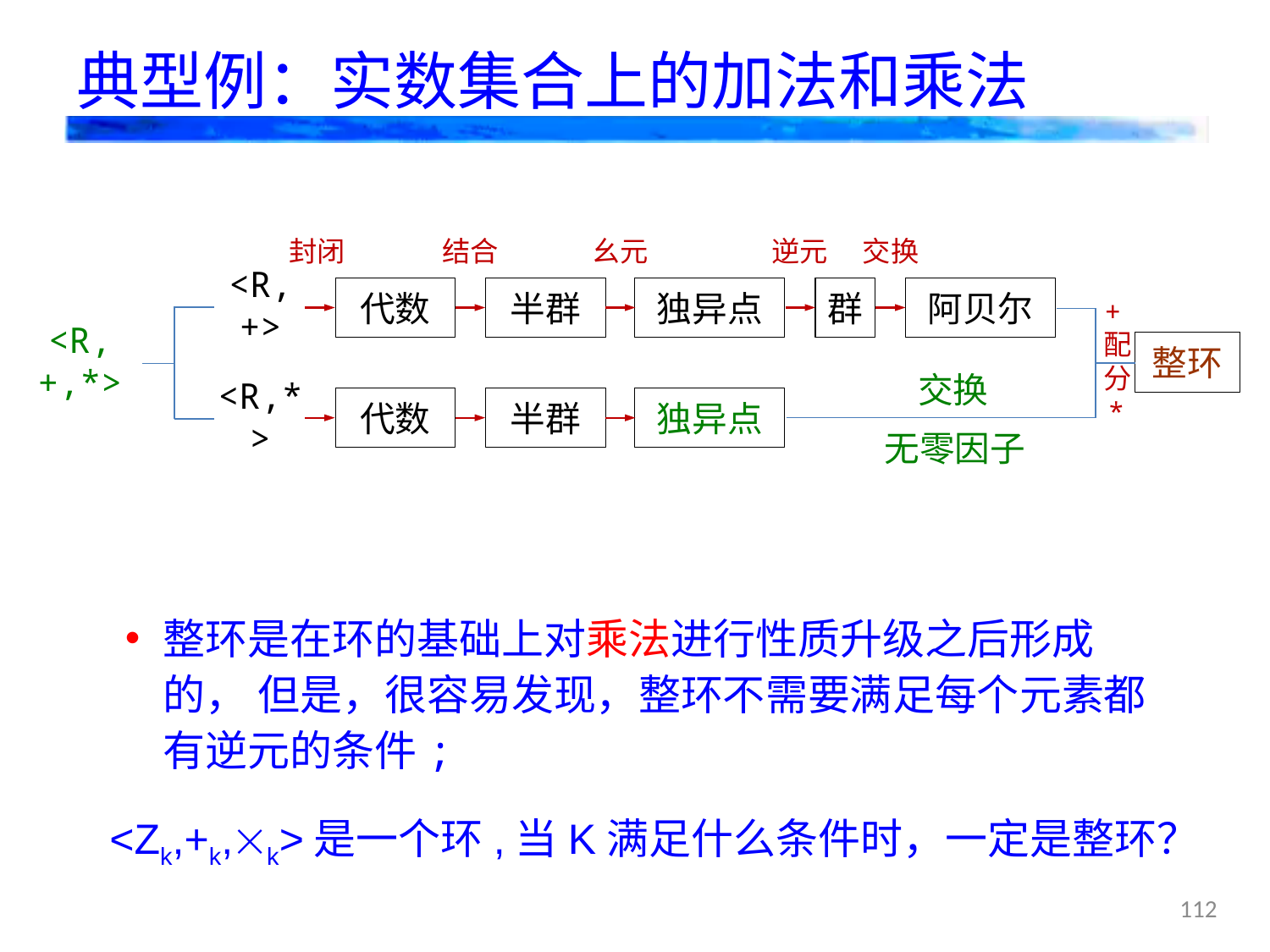

# 典型例：实数集合上的加法和乘法
封闭
代数
结合
半群
幺元
独异点
逆元
群
交换
阿贝尔
<R,+>
<R,*>
+配分*
整环
交换
无零因子
<R,+,*>
代数
半群
独异点
整环是在环的基础上对乘法进行性质升级之后形成的， 但是，很容易发现，整环不需要满足每个元素都有逆元的条件;
<Zk,+k,×k>是一个环,当K满足什么条件时，一定是整环？
112